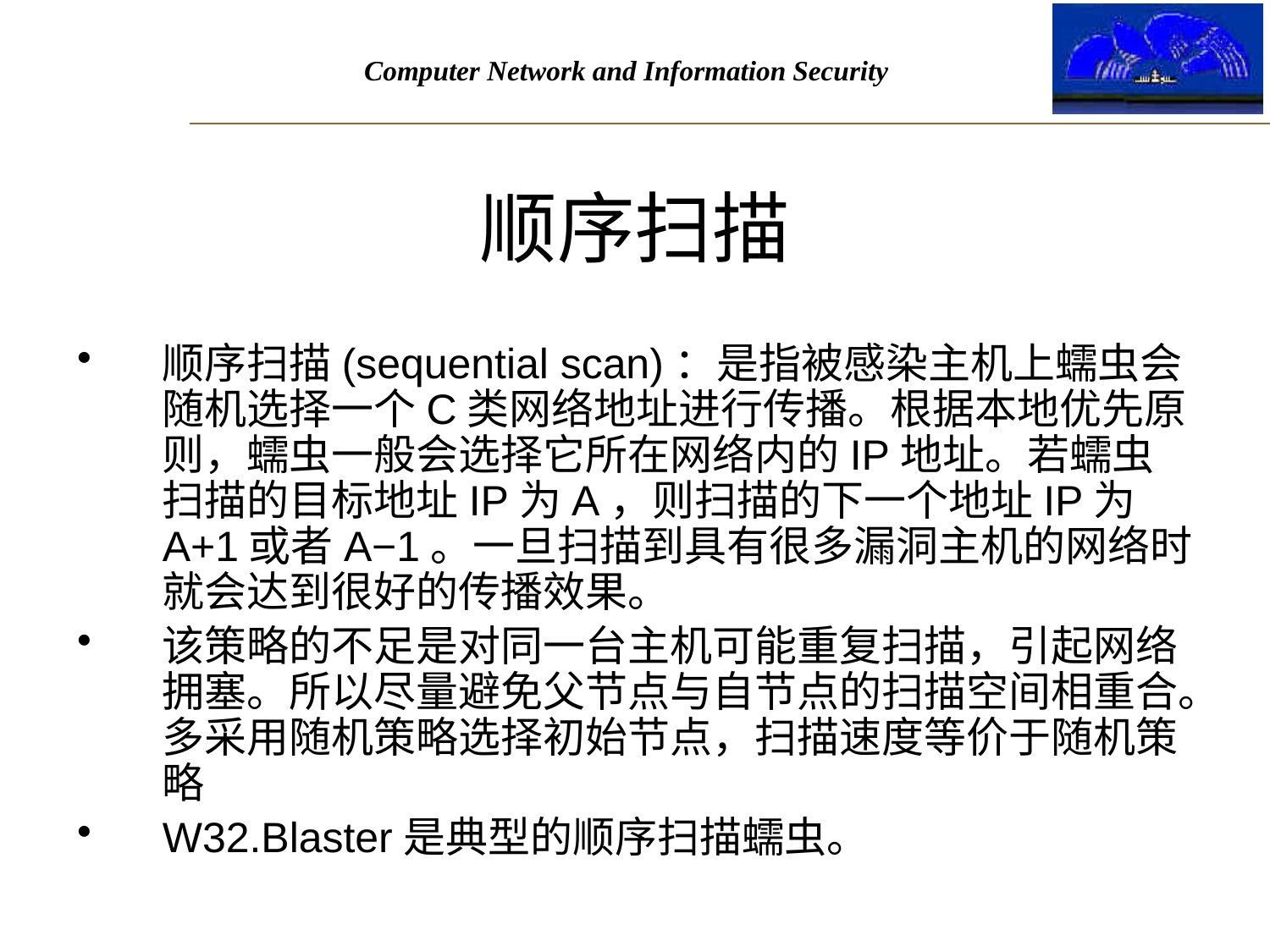

# 顺序扫描
顺序扫描(sequential scan)：是指被感染主机上蠕虫会随机选择一个C类网络地址进行传播。根据本地优先原则，蠕虫一般会选择它所在网络内的IP地址。若蠕虫扫描的目标地址IP为A，则扫描的下一个地址IP为A+1或者A−1。一旦扫描到具有很多漏洞主机的网络时就会达到很好的传播效果。
该策略的不足是对同一台主机可能重复扫描，引起网络拥塞。所以尽量避免父节点与自节点的扫描空间相重合。多采用随机策略选择初始节点，扫描速度等价于随机策略
W32.Blaster是典型的顺序扫描蠕虫。